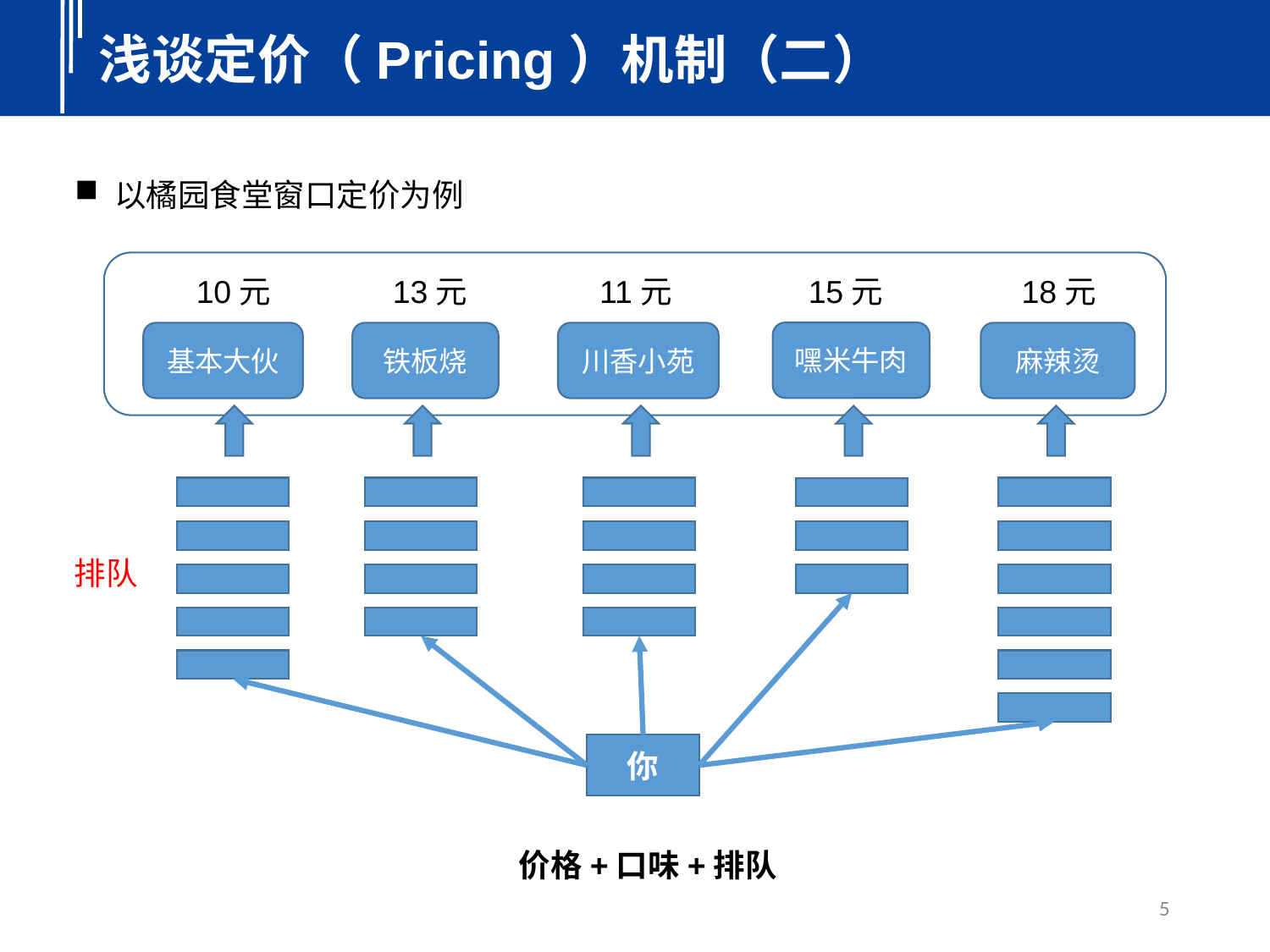

浅谈定价（Pricing）机制（二）
以橘园食堂窗口定价为例

15元
10元
13元
11元
18元
嘿米牛肉
基本大伙
铁板烧
川香小苑
麻辣烫

排队

你
价格+口味+排队
5